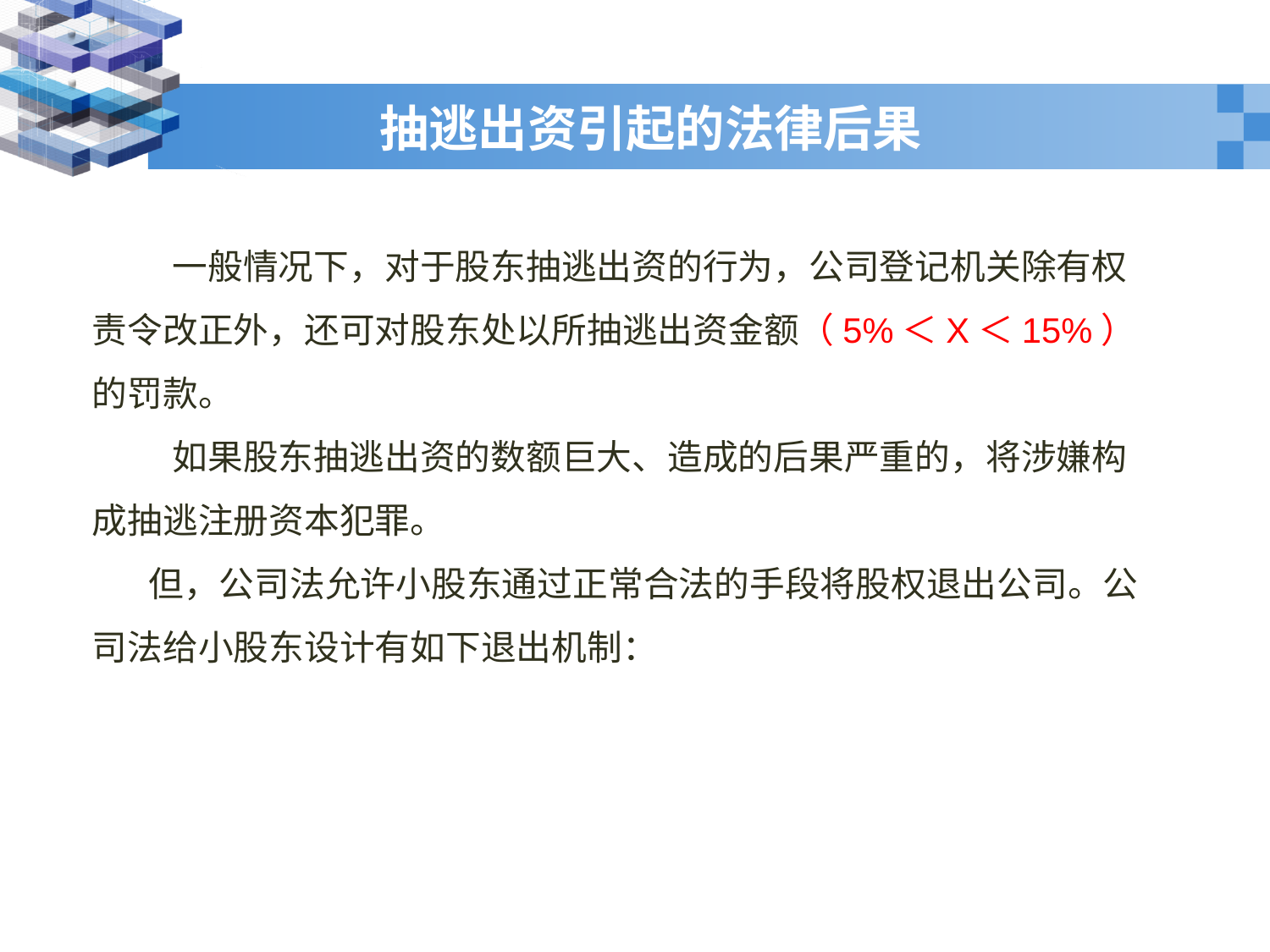

# 抽逃出资引起的法律后果
  一般情况下，对于股东抽逃出资的行为，公司登记机关除有权责令改正外，还可对股东处以所抽逃出资金额（5%＜X＜15%）的罚款。
  如果股东抽逃出资的数额巨大、造成的后果严重的，将涉嫌构成抽逃注册资本犯罪。
但，公司法允许小股东通过正常合法的手段将股权退出公司。公司法给小股东设计有如下退出机制：